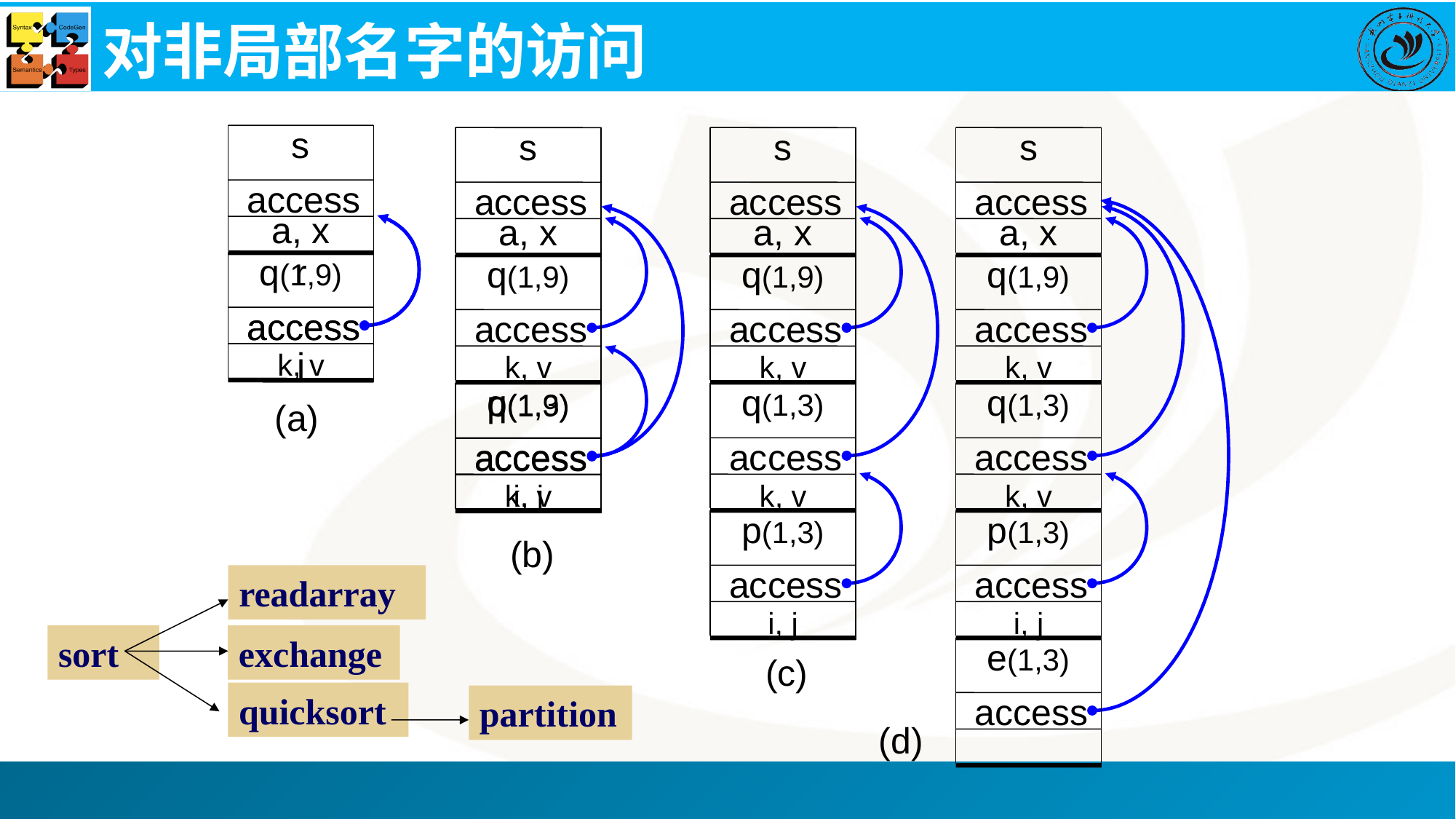

# 对非局部名字的访问
s

access

a, x
s

access

a, x

q(1,9)

access

k, v
s

access

a, x

q(1,9)

access

k, v

q(1,3)

access

k, v
s

access

a, x

q(1,9)

access

k, v

q(1,3)

access

k, v

p(1,3)

access

i, j

e(1,3)

access

q(1,3)

access

k, v

r

access

i

q(1,9)

access

k, v

p(1,9)

access

i, j
(a)

p(1,3)

access

i, j
(b)
readarray

sort
exchange

quicksort
partition

(c)
(d)